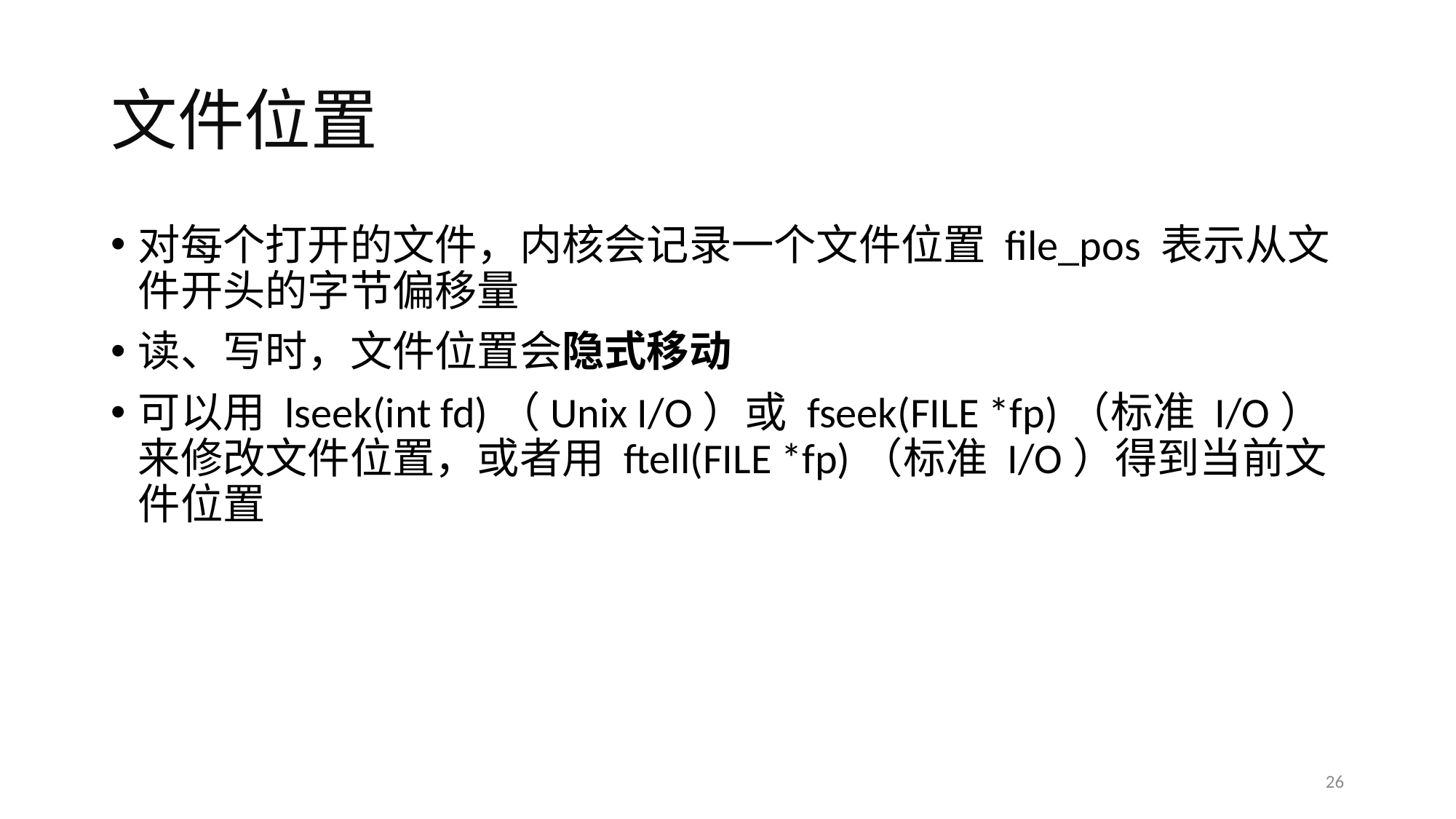

# 文件位置
对每个打开的文件，内核会记录一个文件位置 file_pos 表示从文件开头的字节偏移量
读、写时，文件位置会隐式移动
可以用 lseek(int fd)（Unix I/O）或 fseek(FILE *fp)（标准 I/O）来修改文件位置，或者用 ftell(FILE *fp)（标准 I/O）得到当前文件位置
26